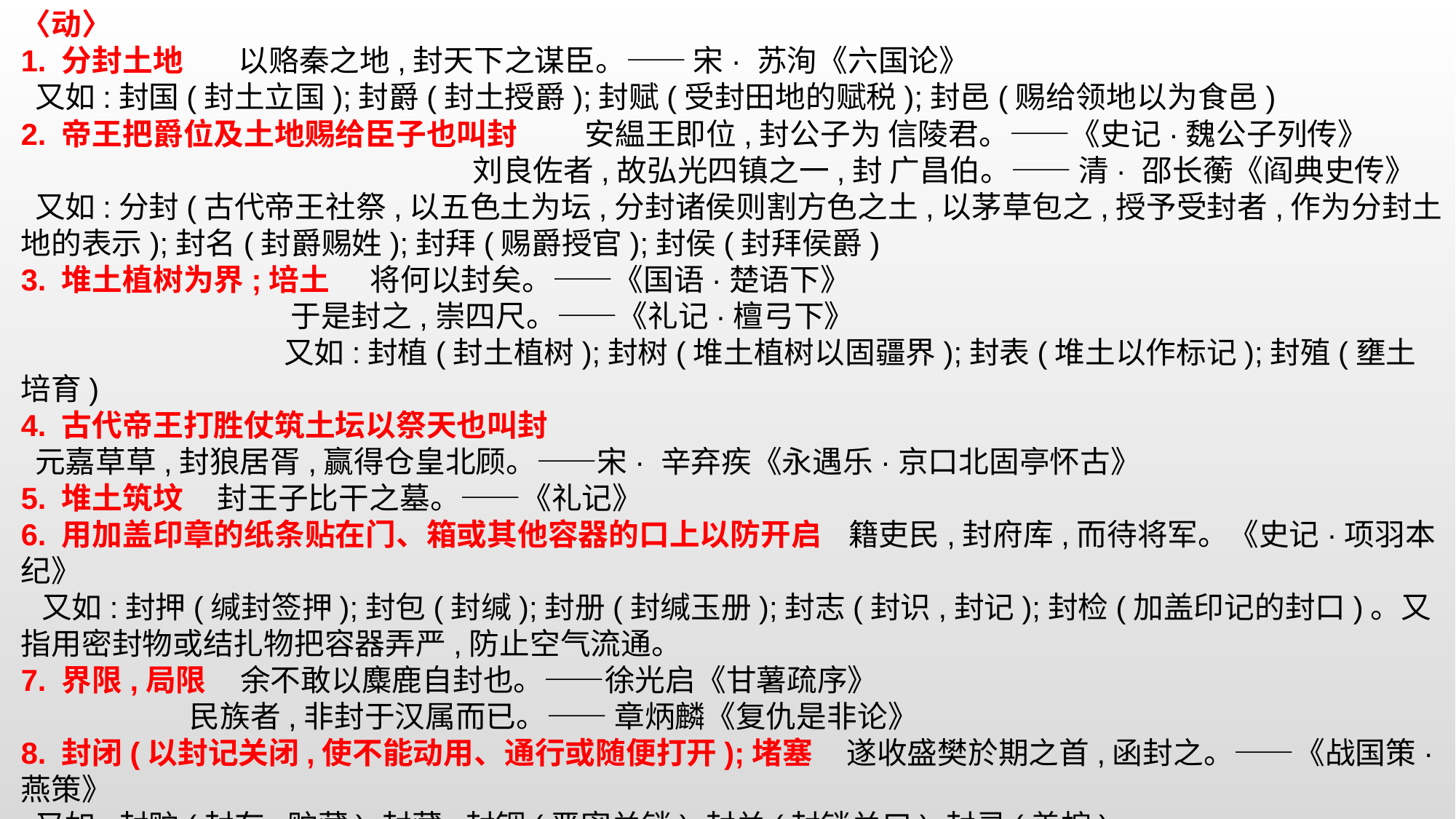

〈动〉
1. 分封土地        以赂秦之地,封天下之谋臣。—— 宋· 苏洵《六国论》
 又如:封国(封土立国);封爵(封土授爵);封赋(受封田地的赋税);封邑(赐给领地以为食邑)
2. 帝王把爵位及土地赐给臣子也叫封          安緼王即位,封公子为 信陵君。——《史记·魏公子列传》
                                                                  刘良佐者,故弘光四镇之一,封 广昌伯。—— 清· 邵长蘅《阎典史传》
 又如:分封(古代帝王社祭,以五色土为坛,分封诸侯则割方色之土,以茅草包之,授予受封者,作为分封土地的表示);封名(封爵赐姓);封拜(赐爵授官);封侯(封拜侯爵)
3. 堆土植树为界;培土      将何以封矣。——《国语·楚语下》
                                       于是封之,崇四尺。——《礼记·檀弓下》
                                      又如:封植(封土植树);封树(堆土植树以固疆界);封表(堆土以作标记);封殖(壅土培育)
4. 古代帝王打胜仗筑土坛以祭天也叫封
 元嘉草草,封狼居胥,赢得仓皇北顾。——宋· 辛弃疾《永遇乐·京口北固亭怀古》
5. 堆土筑坟     封王子比干之墓。——《礼记》
6. 用加盖印章的纸条贴在门、箱或其他容器的口上以防开启    籍吏民,封府库,而待将军。《史记·项羽本纪》
  又如:封押(缄封签押);封包(封缄);封册(封缄玉册);封志(封识,封记);封检(加盖印记的封口)。又指用密封物或结扎物把容器弄严,防止空气流通。
7. 界限,局限     余不敢以麋鹿自封也。——徐光启《甘薯疏序》
                        民族者,非封于汉属而已。—— 章炳麟《复仇是非论》
8. 封闭(以封记关闭,使不能动用、通行或随便打开);堵塞     遂收盛樊於期之首,函封之。——《战国策·燕策》
 又如:封贮(封存,贮藏);封藏;封锢(严密关锁);封关(封锁关口);封灵(盖棺)
9. 用新加燃料或其他物质把火盖住 。